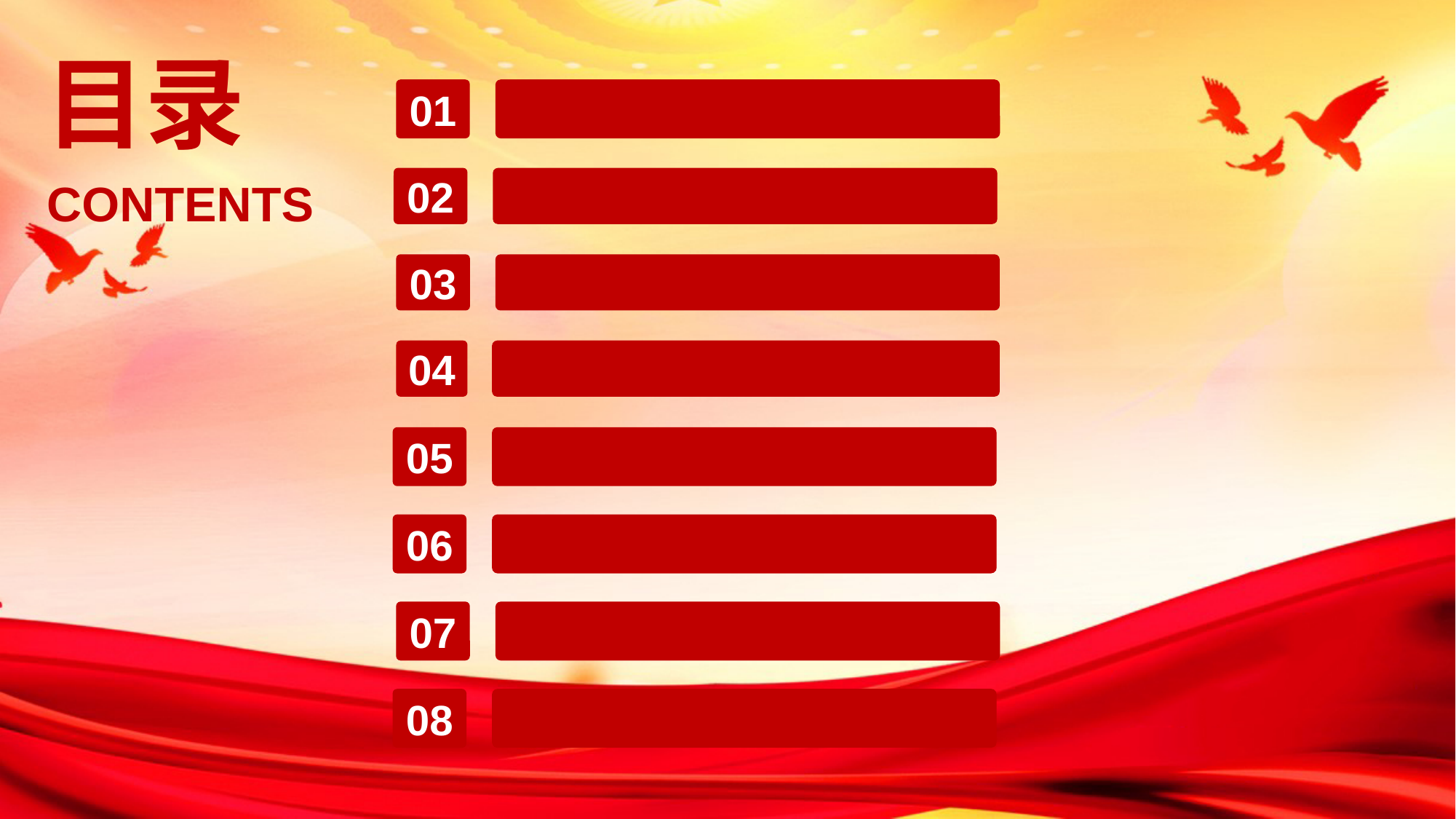

目录
01

CONTENTS
02

03

04

05

06

07

08